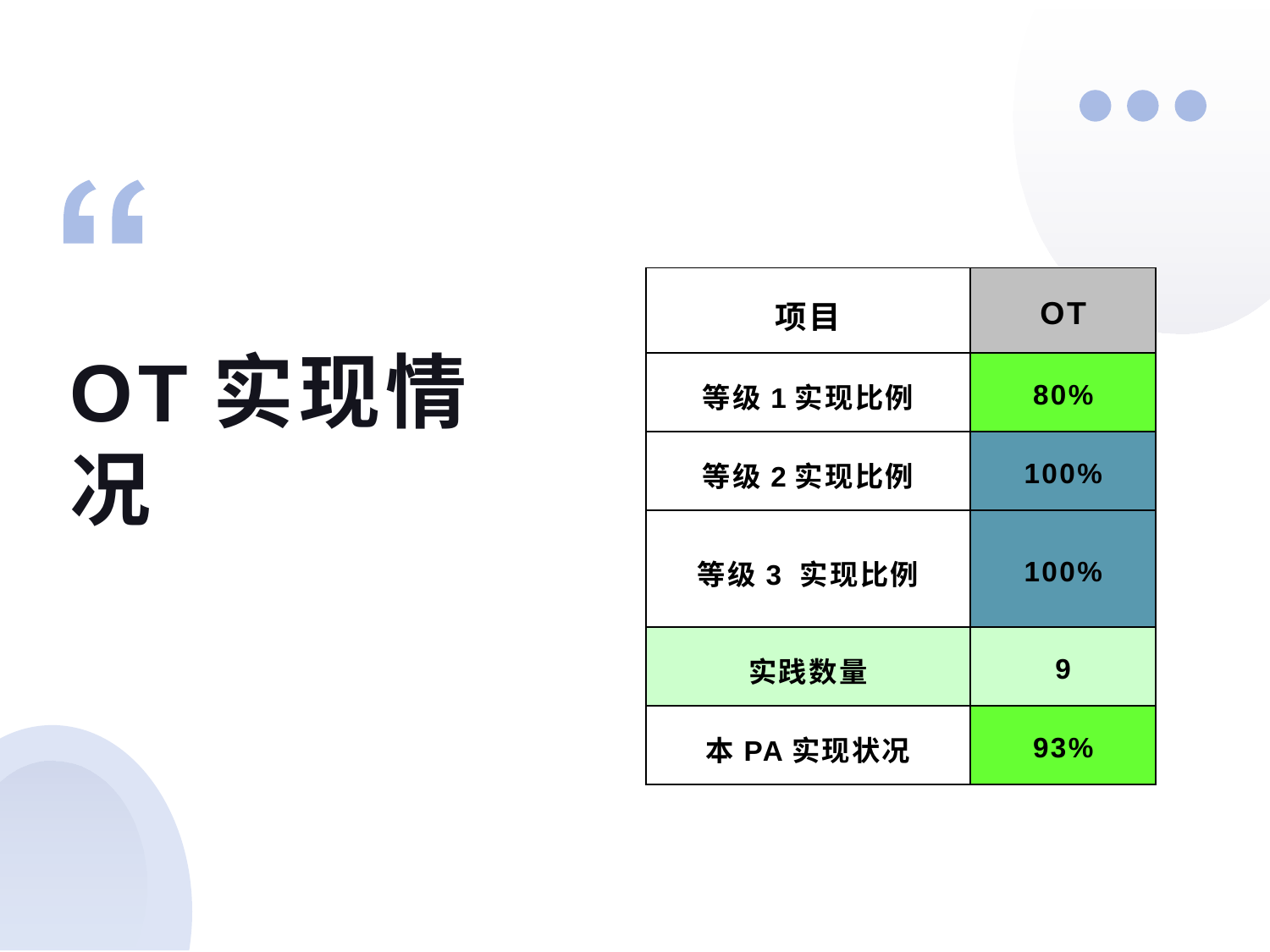

| 项目 | OT |
| --- | --- |
| 等级1实现比例 | 80% |
| 等级2实现比例 | 100% |
| 等级3 实现比例 | 100% |
| 实践数量 | 9 |
| 本PA实现状况 | 93% |
OT实现情况